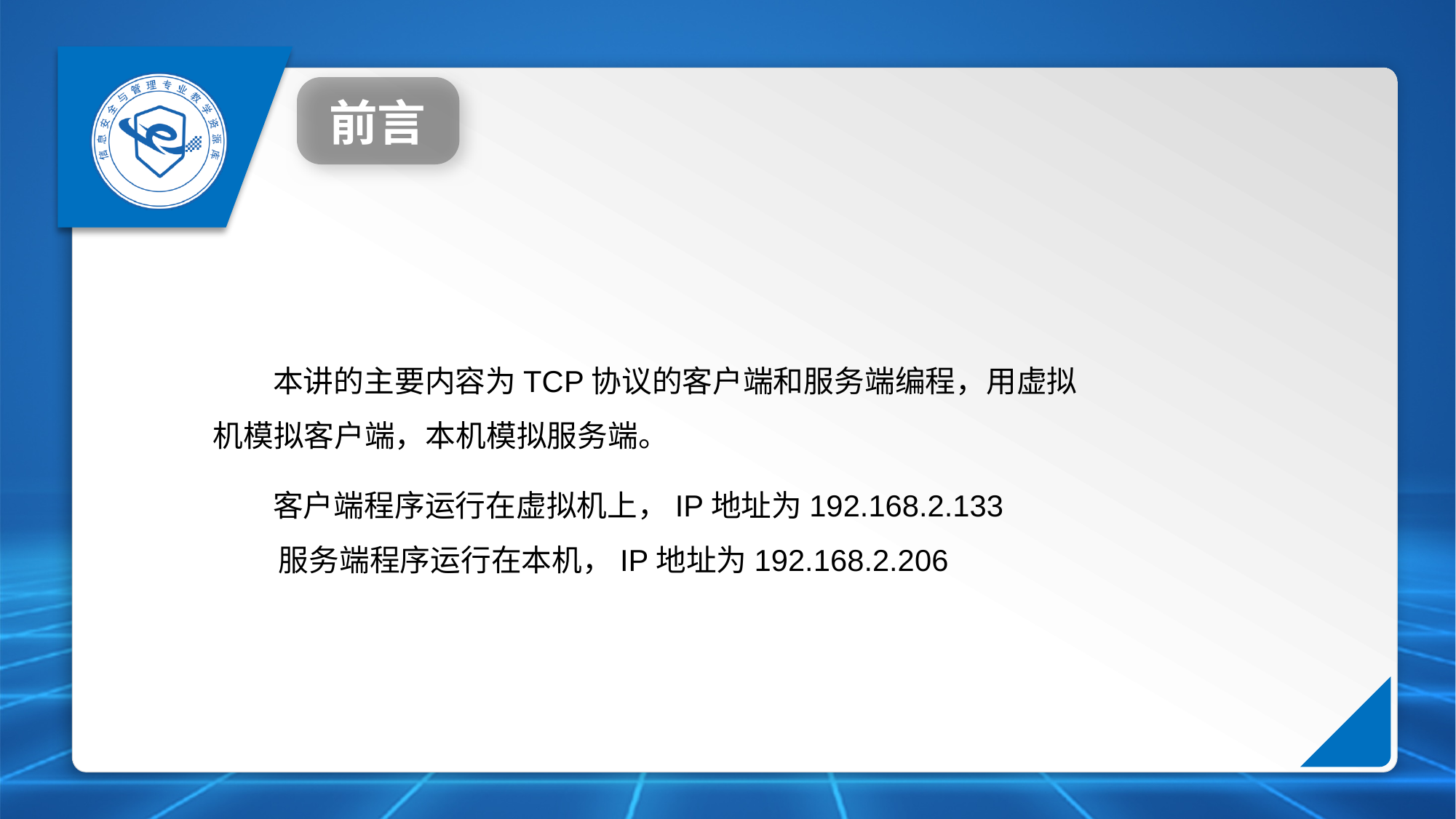

前言
本讲的主要内容为TCP协议的客户端和服务端编程，用虚拟机模拟客户端，本机模拟服务端。
客户端程序运行在虚拟机上，IP地址为192.168.2.133
       服务端程序运行在本机，IP地址为192.168.2.206